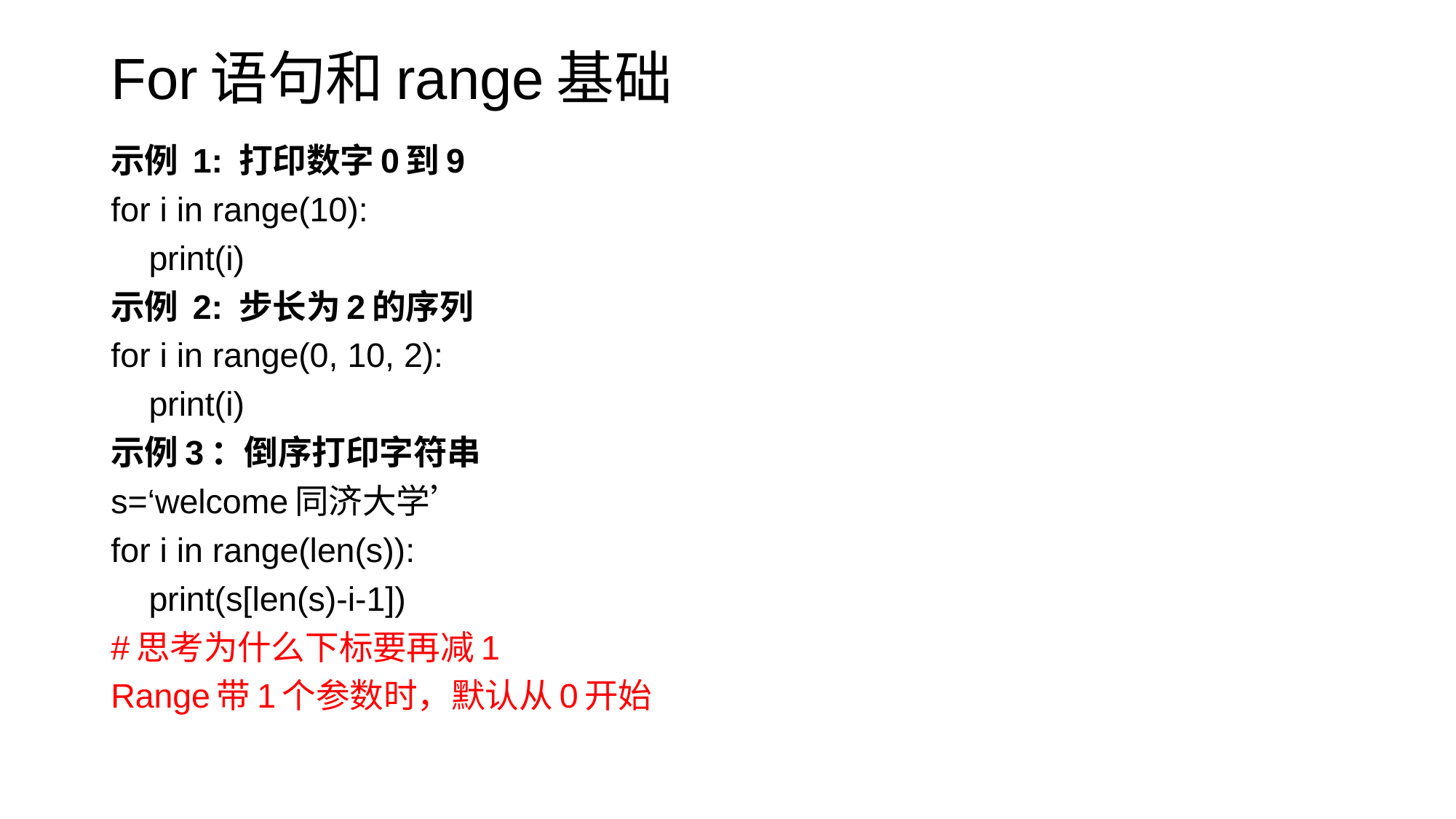

# For语句和range基础
示例 1: 打印数字0到9
for i in range(10):
    print(i)
示例 2: 步长为2的序列
for i in range(0, 10, 2):
    print(i)
示例3：倒序打印字符串
s=‘welcome同济大学’
for i in range(len(s)):
    print(s[len(s)-i-1])
#思考为什么下标要再减1
Range带1个参数时，默认从0开始